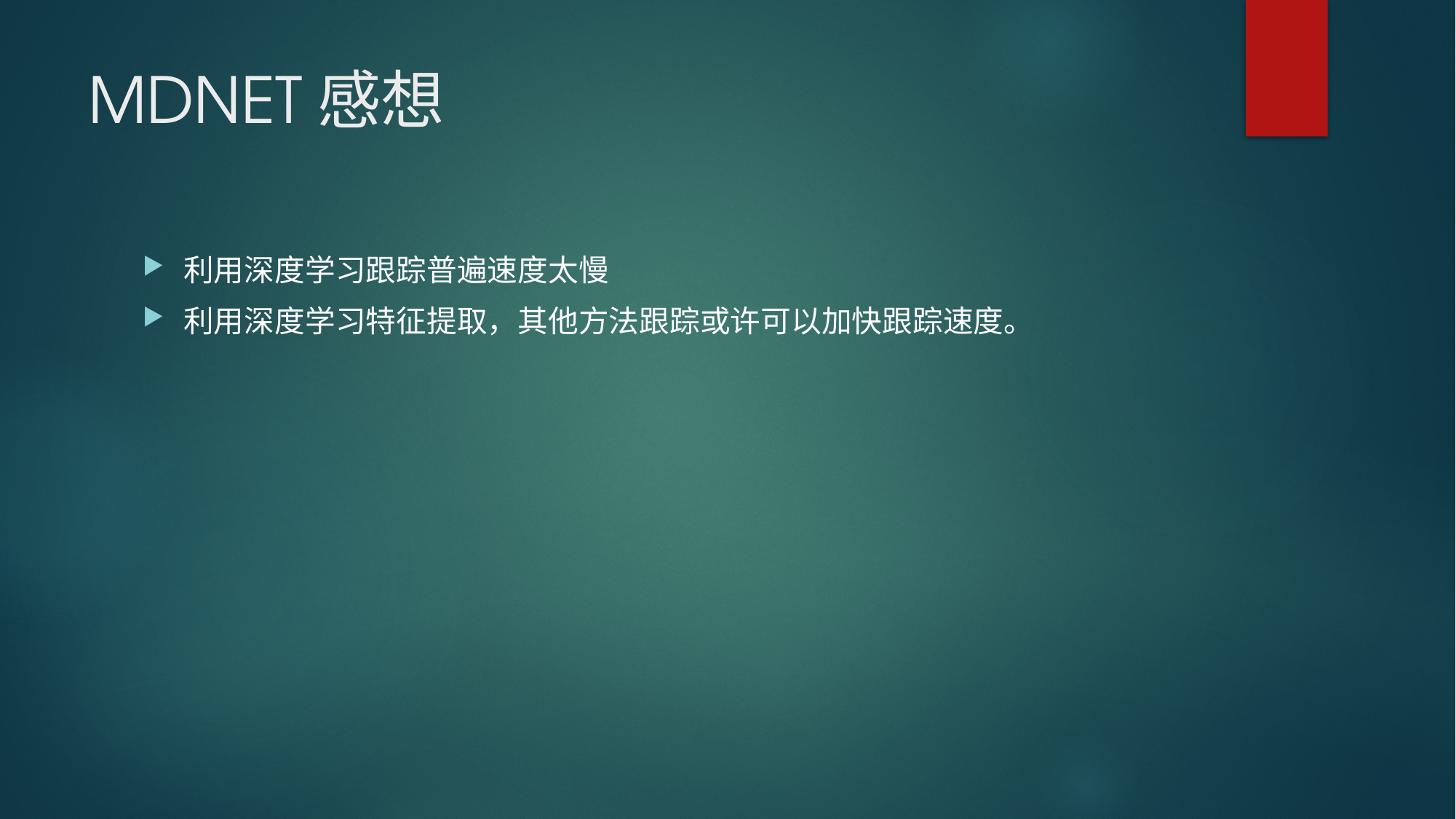

# MDNET感想
利用深度学习跟踪普遍速度太慢
利用深度学习特征提取，其他方法跟踪或许可以加快跟踪速度。